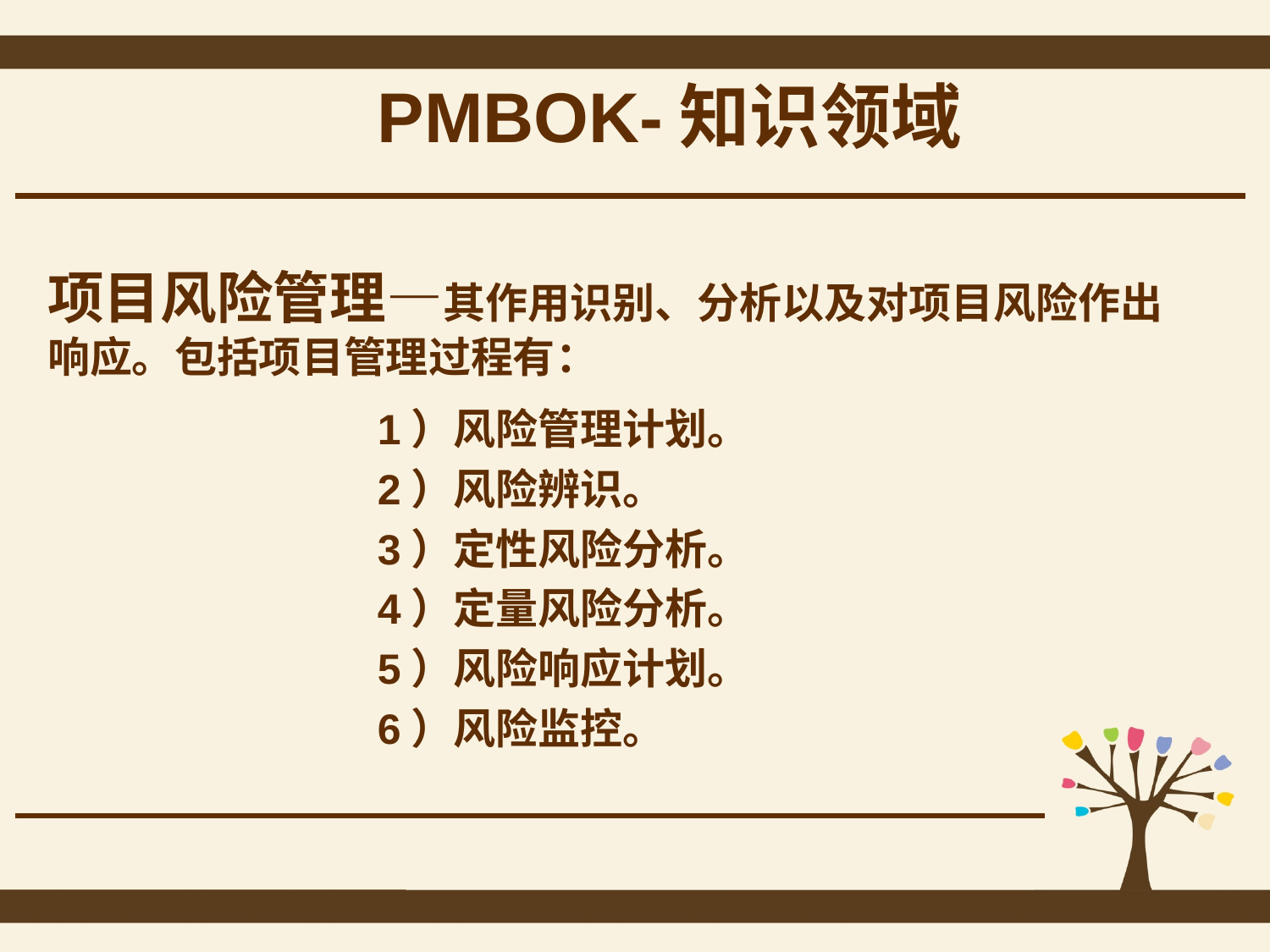

PMBOK-知识领域
项目风险管理—其作用识别、分析以及对项目风险作出响应。包括项目管理过程有：
1）风险管理计划。
2）风险辨识。
3）定性风险分析。
4）定量风险分析。
5）风险响应计划。
6）风险监控。